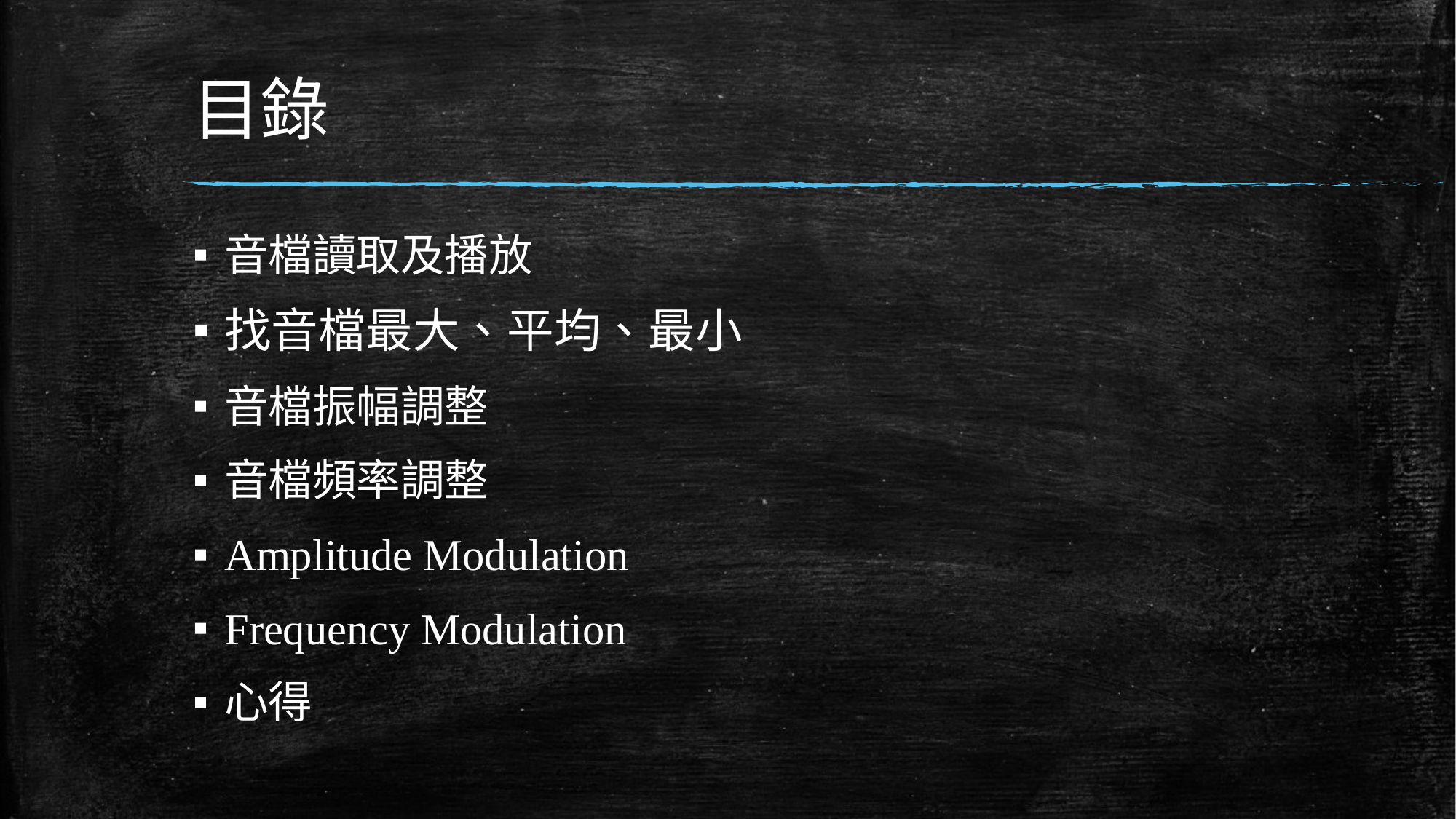

# 目錄
音檔讀取及播放
找音檔最大、平均、最小
音檔振幅調整
音檔頻率調整
Amplitude Modulation
Frequency Modulation
心得